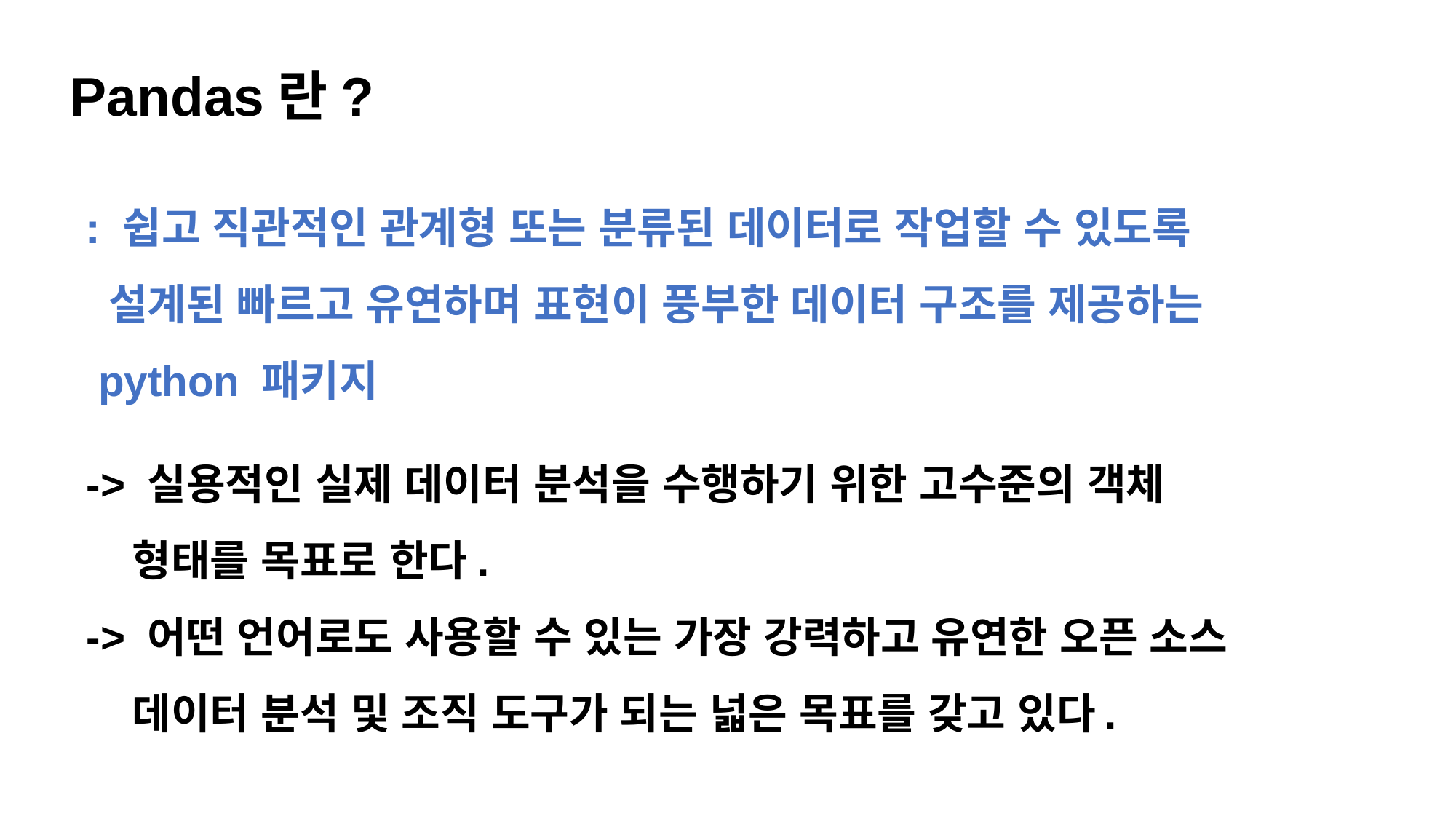

# Pandas란?
 : 쉽고 직관적인 관계형 또는 분류된 데이터로 작업할 수 있도록
  설계된 빠르고 유연하며 표현이 풍부한 데이터 구조를 제공하는
  python 패키지

 -> 실용적인 실제 데이터 분석을 수행하기 위한 고수준의 객체
    형태를 목표로 한다.
 -> 어떤 언어로도 사용할 수 있는 가장 강력하고 유연한 오픈 소스
    데이터 분석 및 조직 도구가 되는 넓은 목표를 갖고 있다.